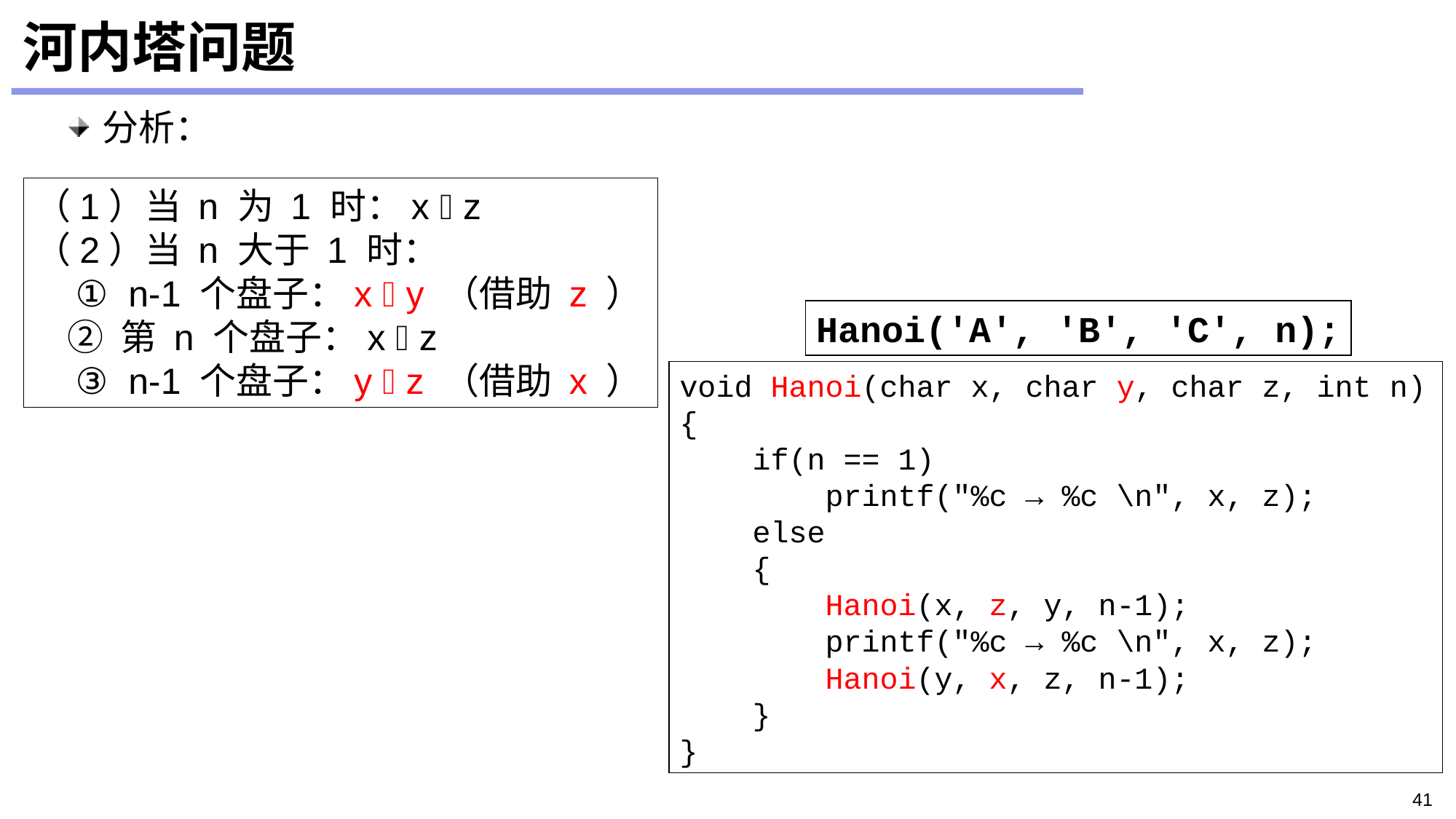

# 河内塔问题
分析：

（1）当 n 为 1 时：x → z
（2）当 n 大于 1 时：
    ①  n-1 个盘子：x → y （借助 z ）
    ② 第 n 个盘子：x → z
    ③  n-1 个盘子：y → z （借助 x ）
Hanoi('A', 'B', 'C', n);
void Hanoi(char x, char y, char z, int n)
{
    if(n == 1)
	  printf("%c → %c \n", x, z);
    else
    {
	  Hanoi(x, z, y, n-1);
	  printf("%c → %c \n", x, z);
 	  Hanoi(y, x, z, n-1);
    }
}
41